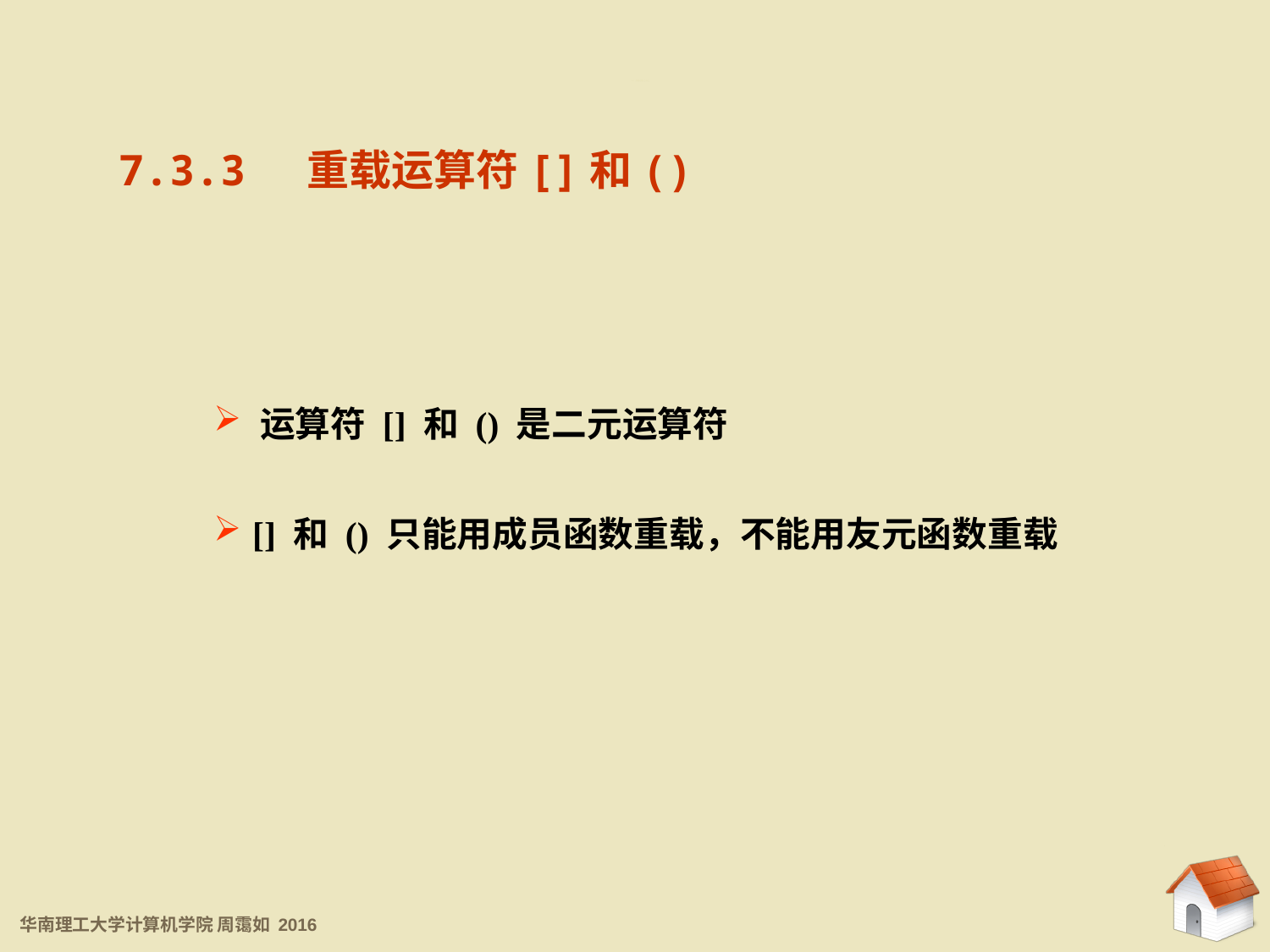

7.3.3  重载运算符[]和()
7.3.3  重载运算符[]和()
 运算符 [] 和 () 是二元运算符
 [] 和 () 只能用成员函数重载，不能用友元函数重载